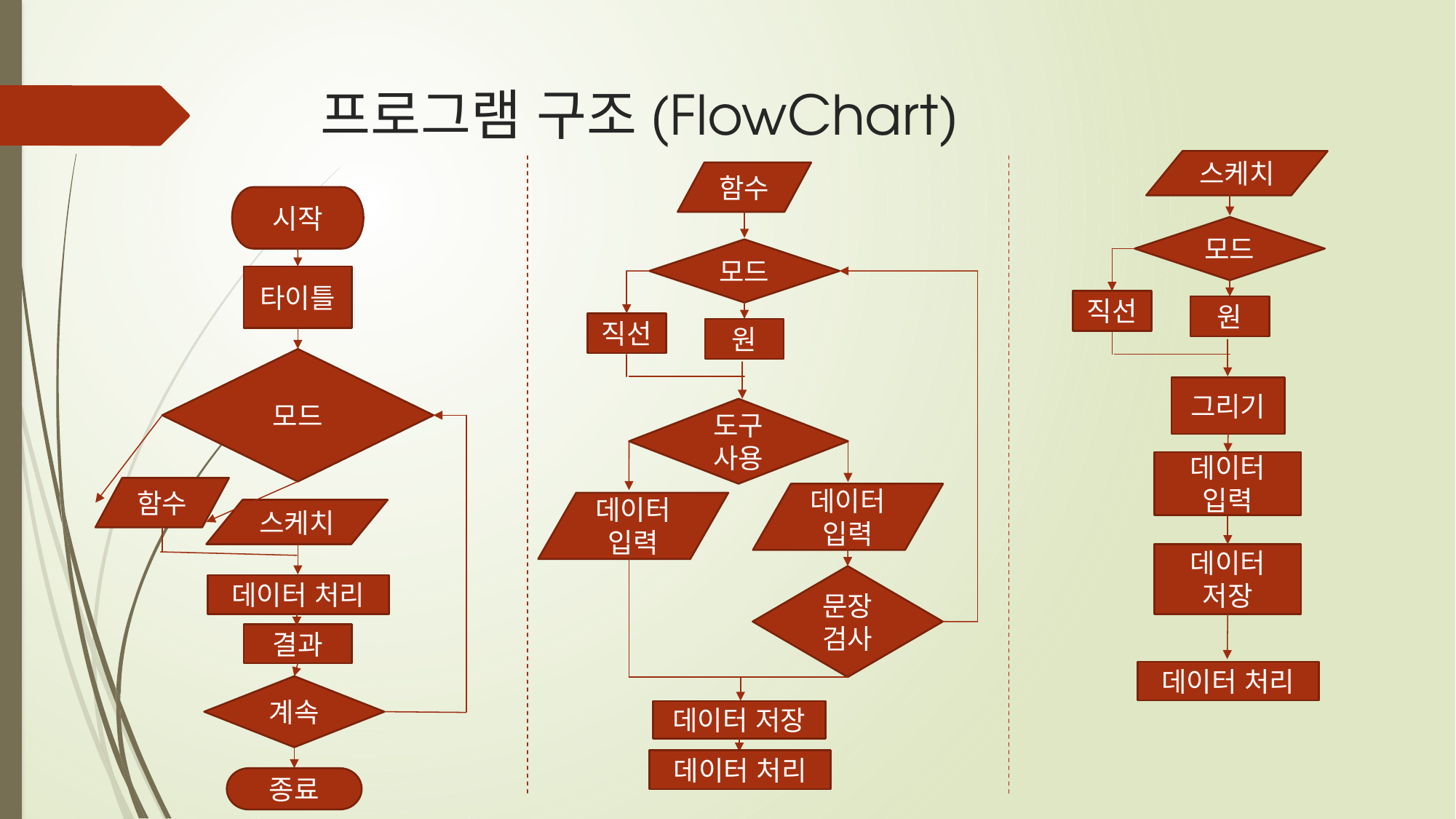

# 프로그램 구조(FlowChart)
스케치
함수
시작
모드
모드
타이틀
직선
원
직선
원
모드
그리기
도구 사용
데이터 입력
함수
데이터 입력
데이터 입력
스케치
데이터 저장
문장 검사
데이터 처리
결과
데이터 처리
계속
데이터 저장
데이터 처리
종료